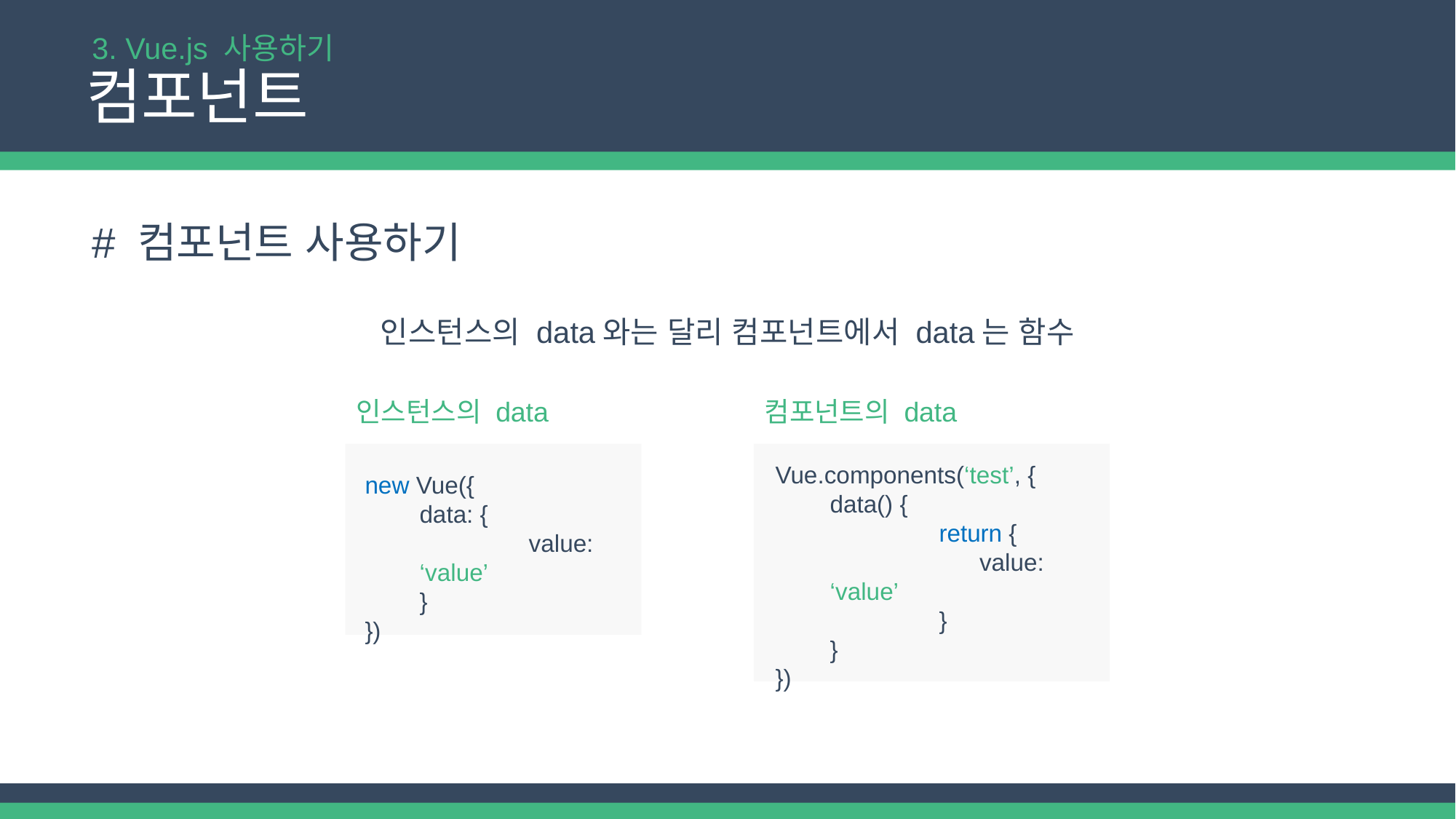

3. Vue.js 사용하기
컴포넌트
# 컴포넌트 사용하기
인스턴스의 data와는 달리 컴포넌트에서 data는 함수
인스턴스의 data
컴포넌트의 data

Vue.components(‘test’, {
data() {
	return {
	      value: ‘value’
	}
}
})

new Vue({
data: {
	value: ‘value’
}
})